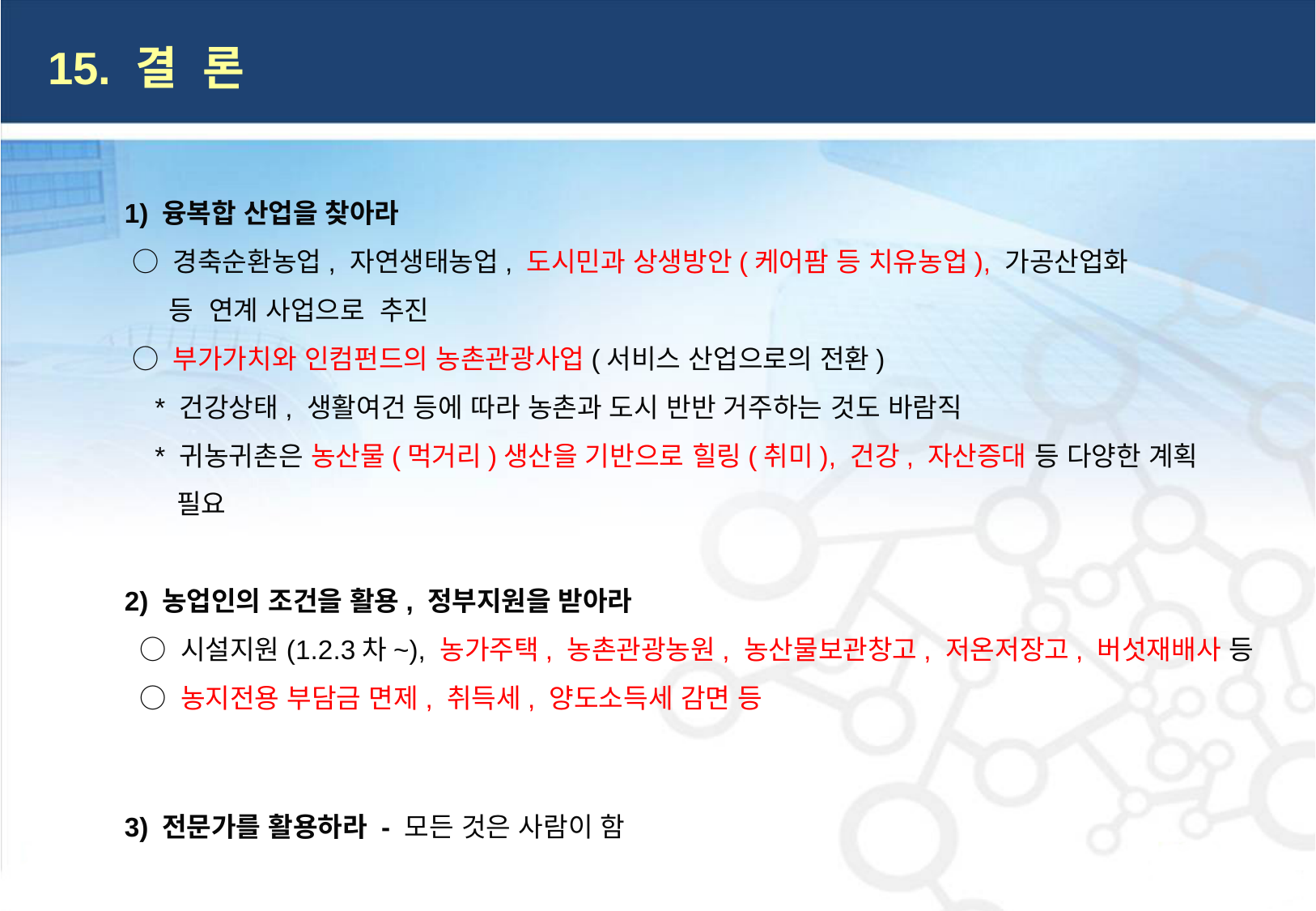

15. 결  론

1) 융복합 산업을 찾아라
 ○ 경축순환농업, 자연생태농업, 도시민과 상생방안(케어팜 등 치유농업), 가공산업화
     등  연계 사업으로  추진
 ○ 부가가치와 인컴펀드의 농촌관광사업(서비스 산업으로의 전환)
    * 건강상태, 생활여건 등에 따라 농촌과 도시 반반 거주하는 것도 바람직
    * 귀농귀촌은 농산물(먹거리)생산을 기반으로 힐링(취미), 건강, 자산증대 등 다양한 계획
      필요

2) 농업인의 조건을 활용, 정부지원을 받아라
  ○ 시설지원(1.2.3차~), 농가주택, 농촌관광농원, 농산물보관창고, 저온저장고, 버섯재배사 등
  ○ 농지전용 부담금 면제, 취득세, 양도소득세 감면 등

3) 전문가를 활용하라 - 모든 것은 사람이 함

Ⅴ